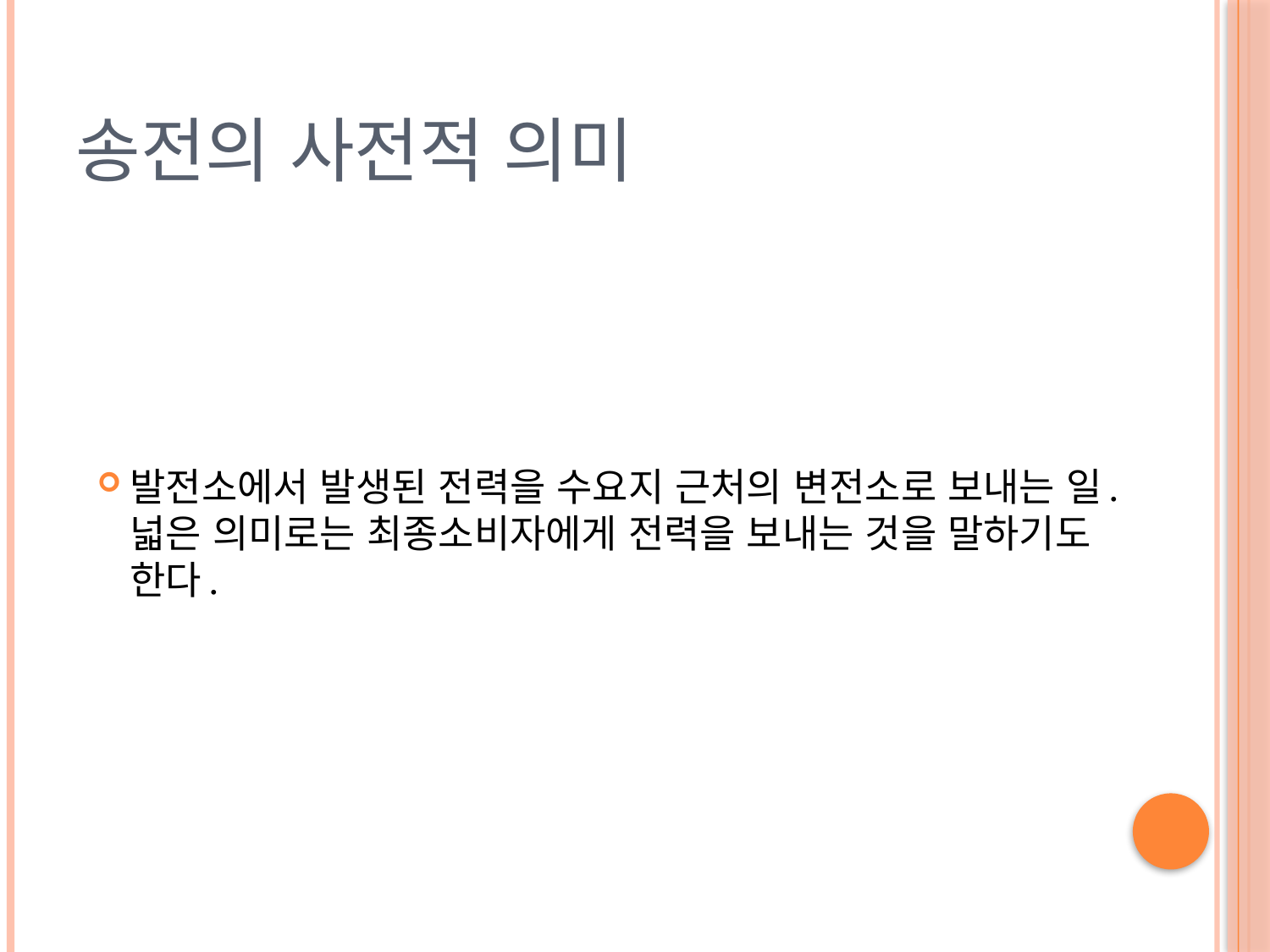

# 송전의 사전적 의미

발전소에서 발생된 전력을 수요지 근처의 변전소로 보내는 일. 넓은 의미로는 최종소비자에게 전력을 보내는 것을 말하기도 한다.